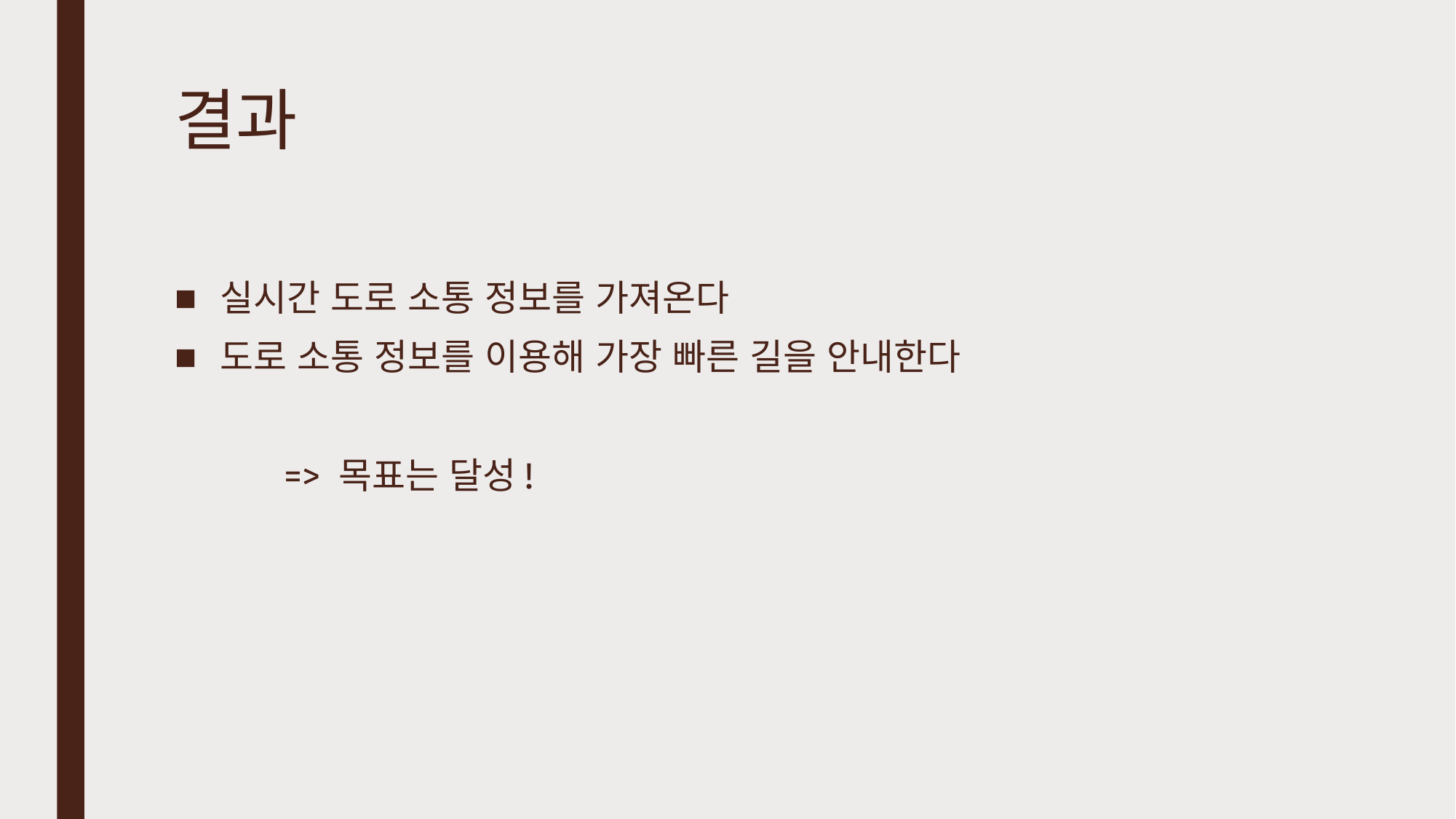

# 결과
실시간 도로 소통 정보를 가져온다
도로 소통 정보를 이용해 가장 빠른 길을 안내한다

	=> 목표는 달성!